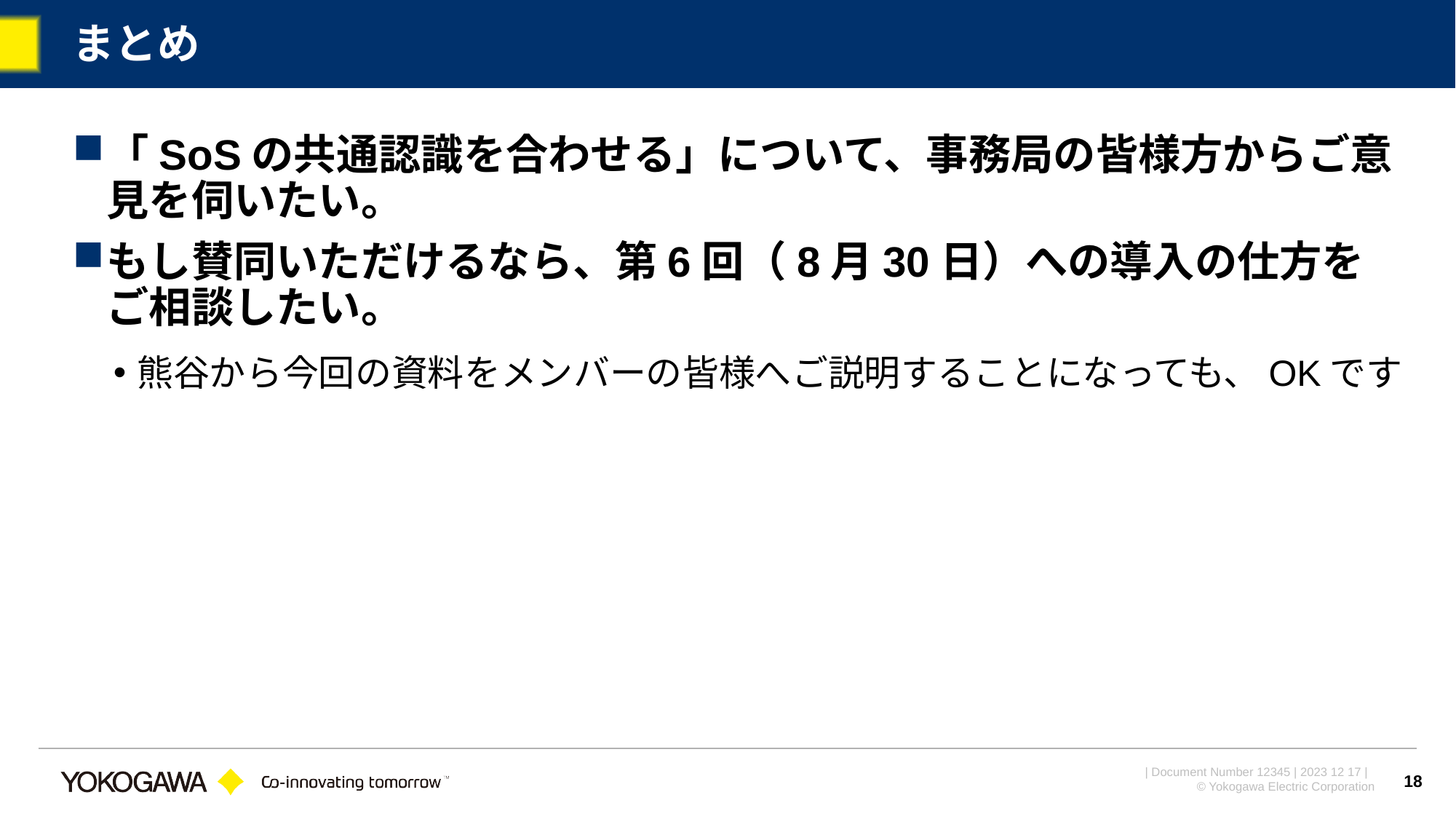

# まとめ
「SoSの共通認識を合わせる」について、事務局の皆様方からご意見を伺いたい。
もし賛同いただけるなら、第6回（8月30日）への導入の仕方をご相談したい。
熊谷から今回の資料をメンバーの皆様へご説明することになっても、OKです
18